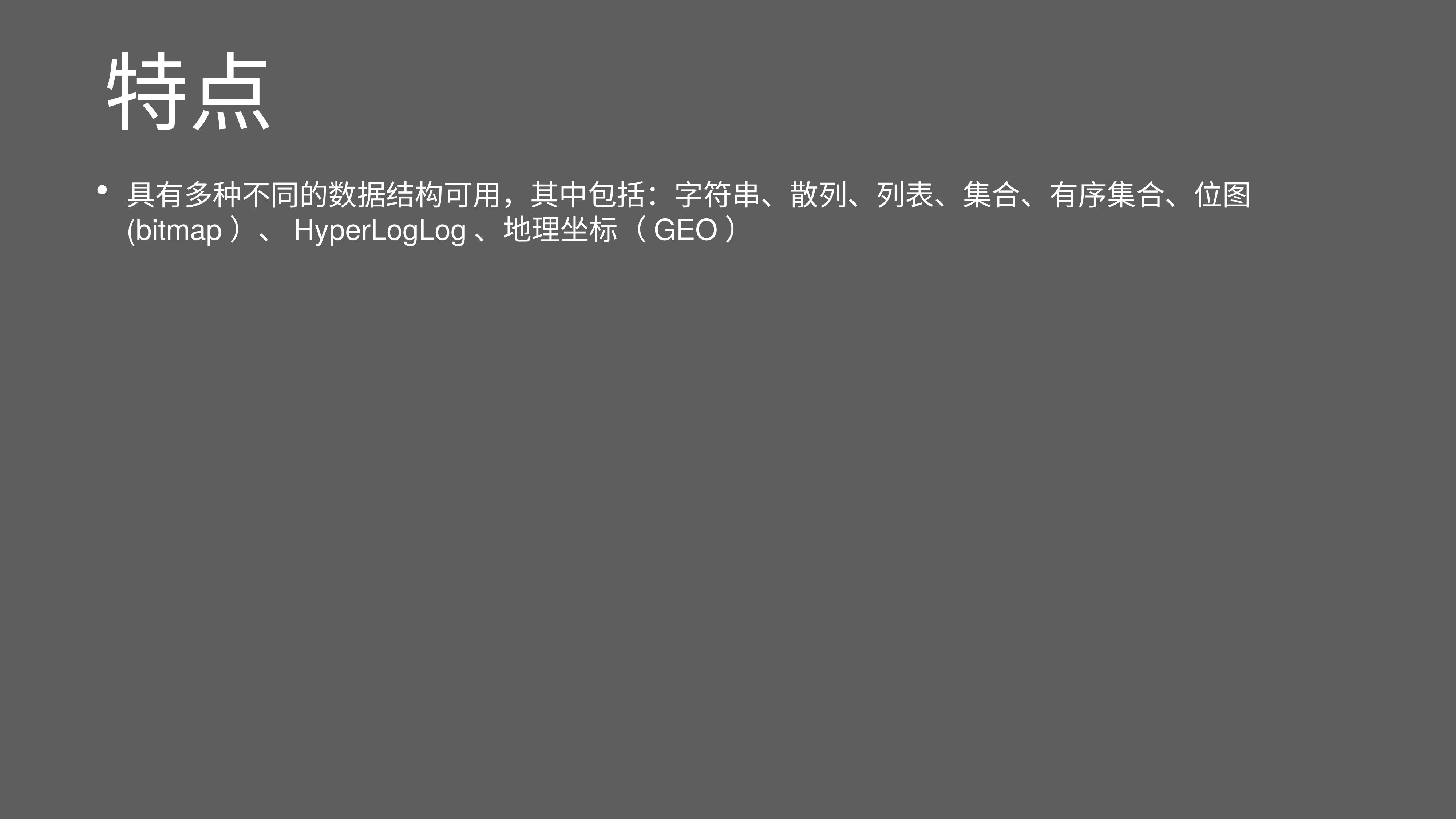

# 特点
具有多种不同的数据结构可用，其中包括：字符串、散列、列表、集合、有序集合、位图(bitmap）、HyperLogLog、地理坐标（GEO）